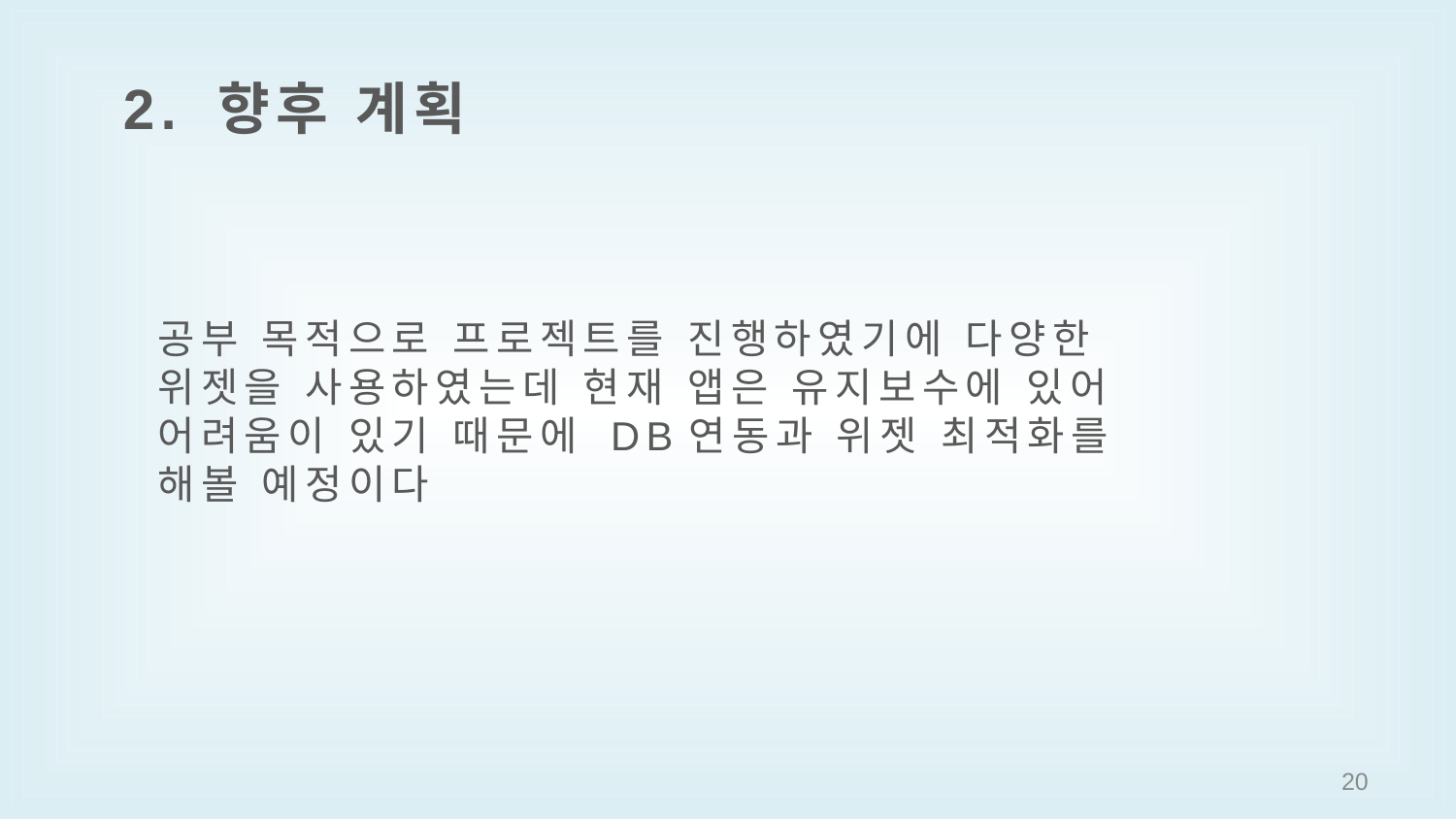

2. 향후 계획

공부 목적으로 프로젝트를 진행하였기에 다양한 위젯을 사용하였는데 현재 앱은 유지보수에 있어 어려움이 있기 때문에 DB연동과 위젯 최적화를 해볼 예정이다
20